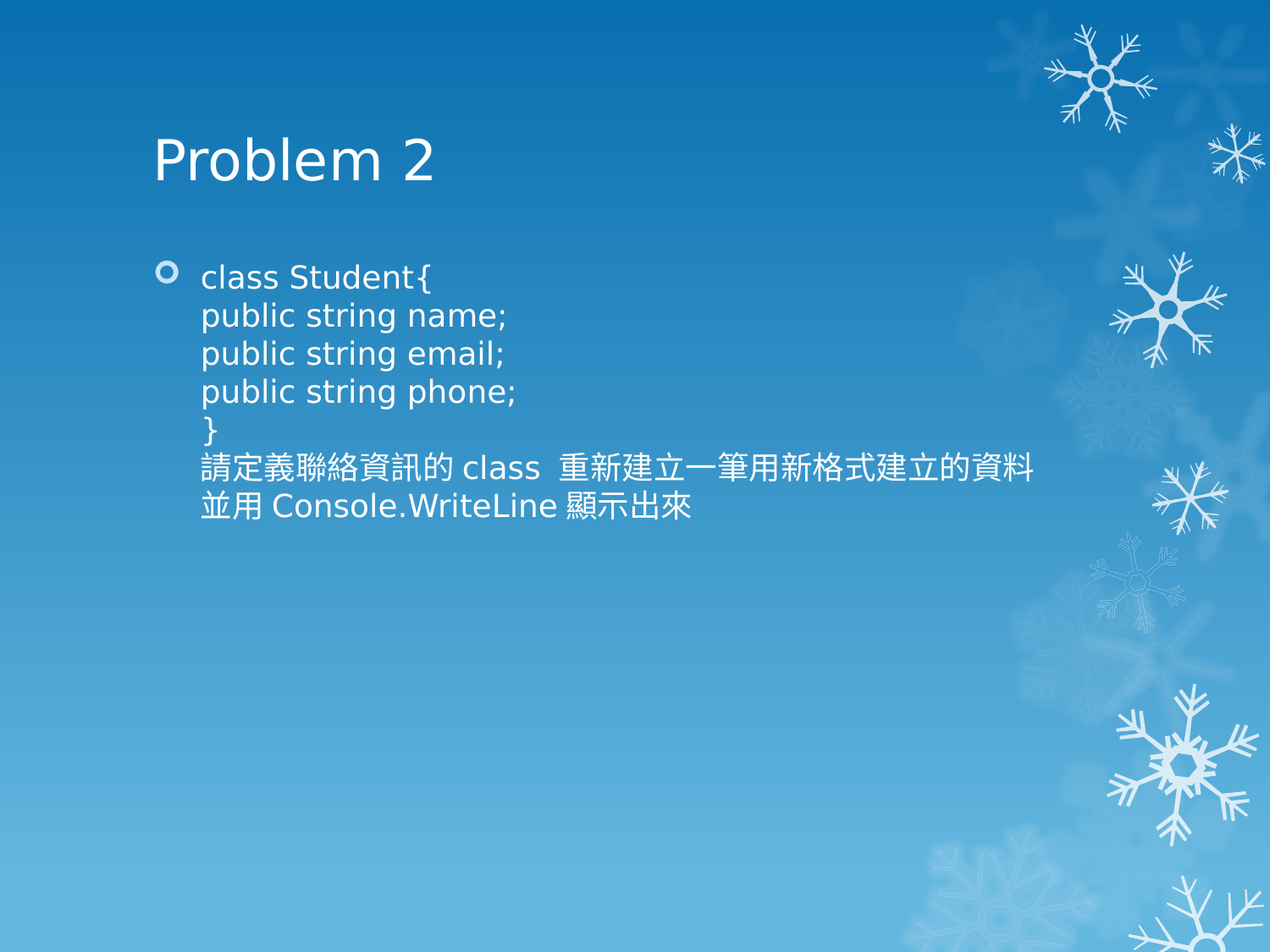

# Problem 2
class Student{
public string name;
public string email;
public string phone;
}
請定義聯絡資訊的class 重新建立一筆用新格式建立的資料
並用Console.WriteLine顯示出來